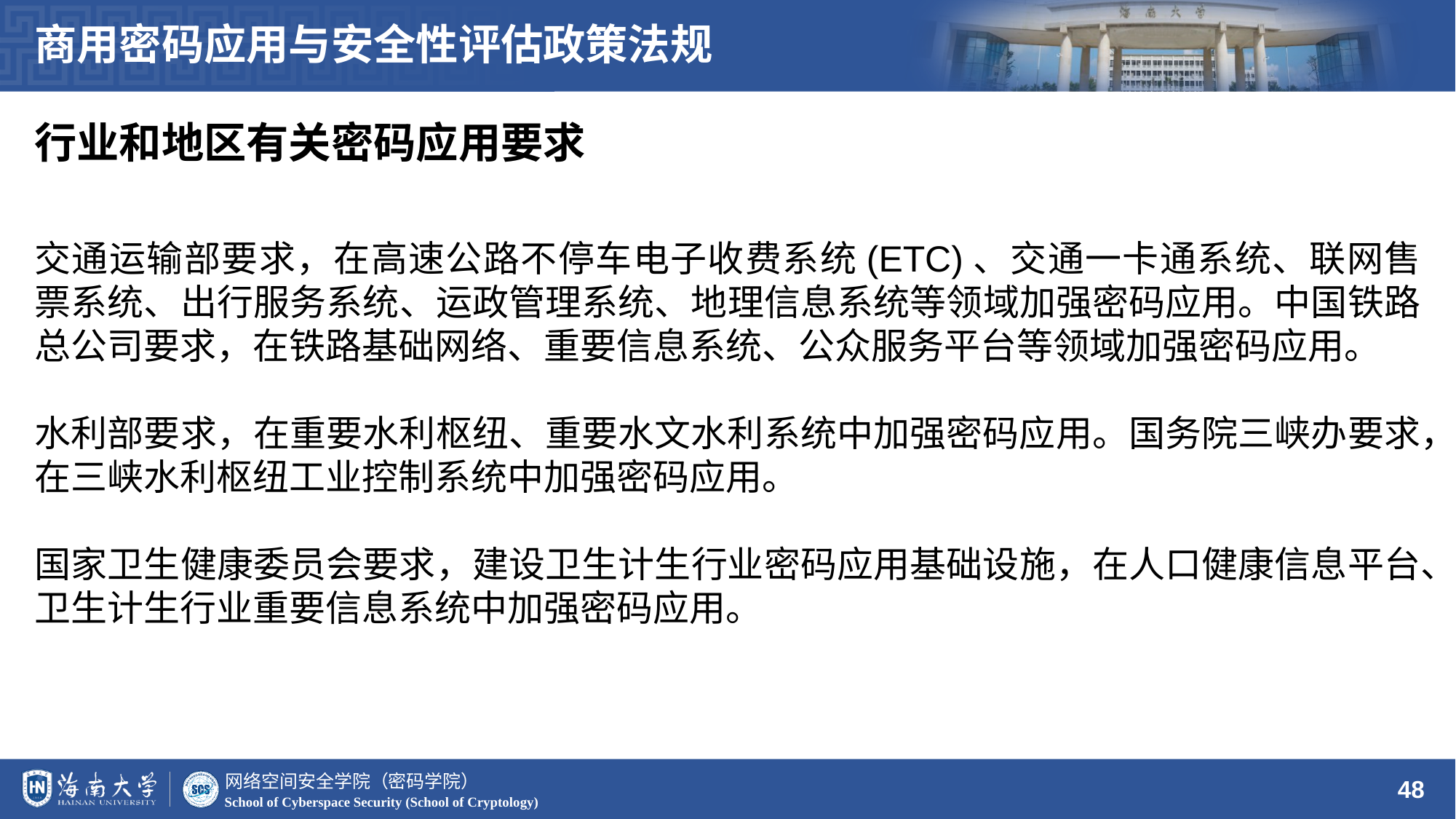

商用密码应用与安全性评估政策法规

行业和地区有关密码应用要求

交通运输部要求，在高速公路不停车电子收费系统(ETC)、交通一卡通系统、联网售票系统、出行服务系统、运政管理系统、地理信息系统等领域加强密码应用。中国铁路总公司要求，在铁路基础网络、重要信息系统、公众服务平台等领域加强密码应用。

水利部要求，在重要水利枢纽、重要水文水利系统中加强密码应用。国务院三峡办要求，在三峡水利枢纽工业控制系统中加强密码应用。

国家卫生健康委员会要求，建设卫生计生行业密码应用基础设施，在人口健康信息平台、卫生计生行业重要信息系统中加强密码应用。

48